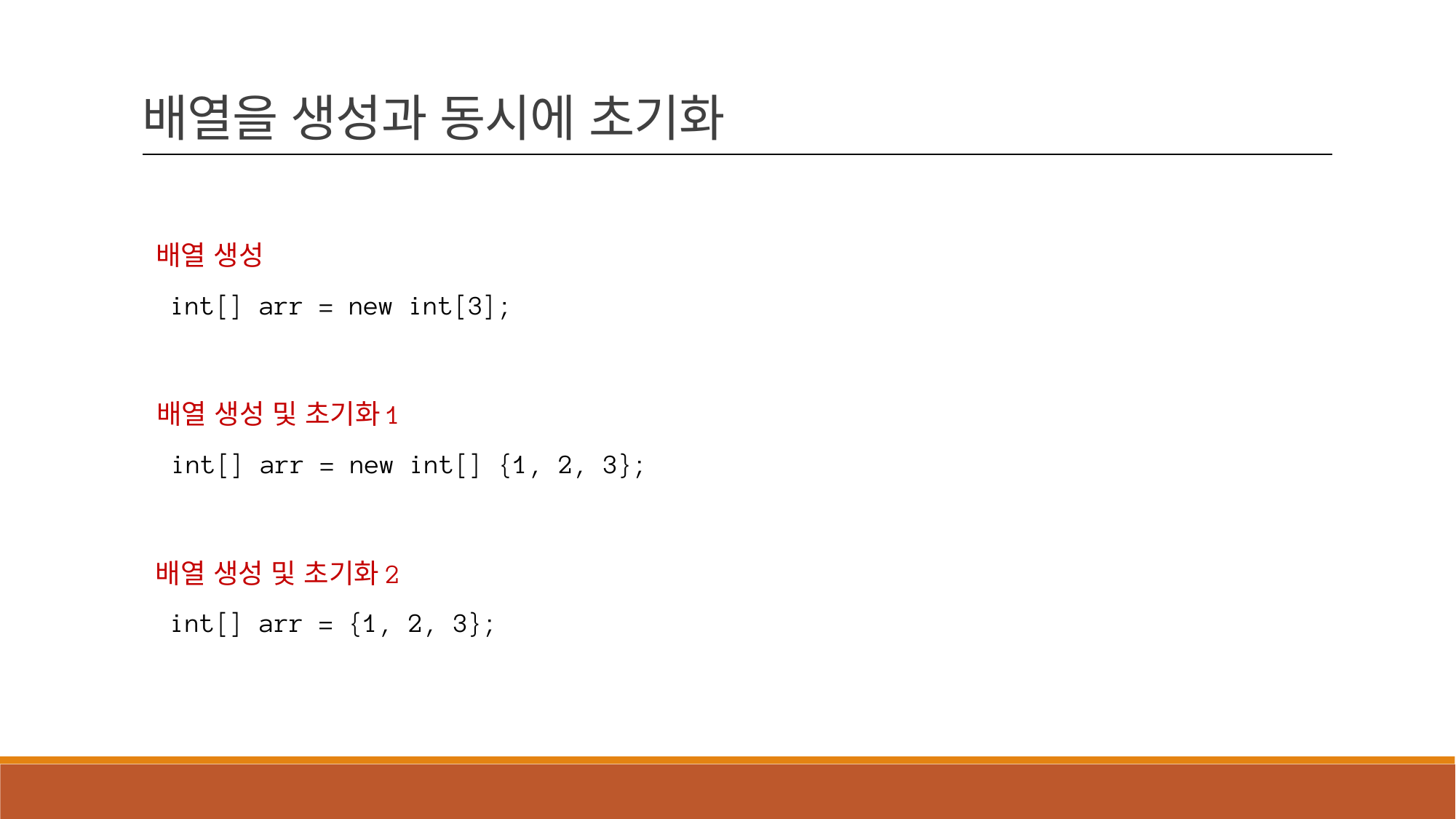

배열을 생성과 동시에 초기화
배열 생성
 int[] arr = new int[3];
배열 생성 및 초기화1
 int[] arr = new int[] {1, 2, 3};
배열 생성 및 초기화2
 int[] arr = {1, 2, 3};